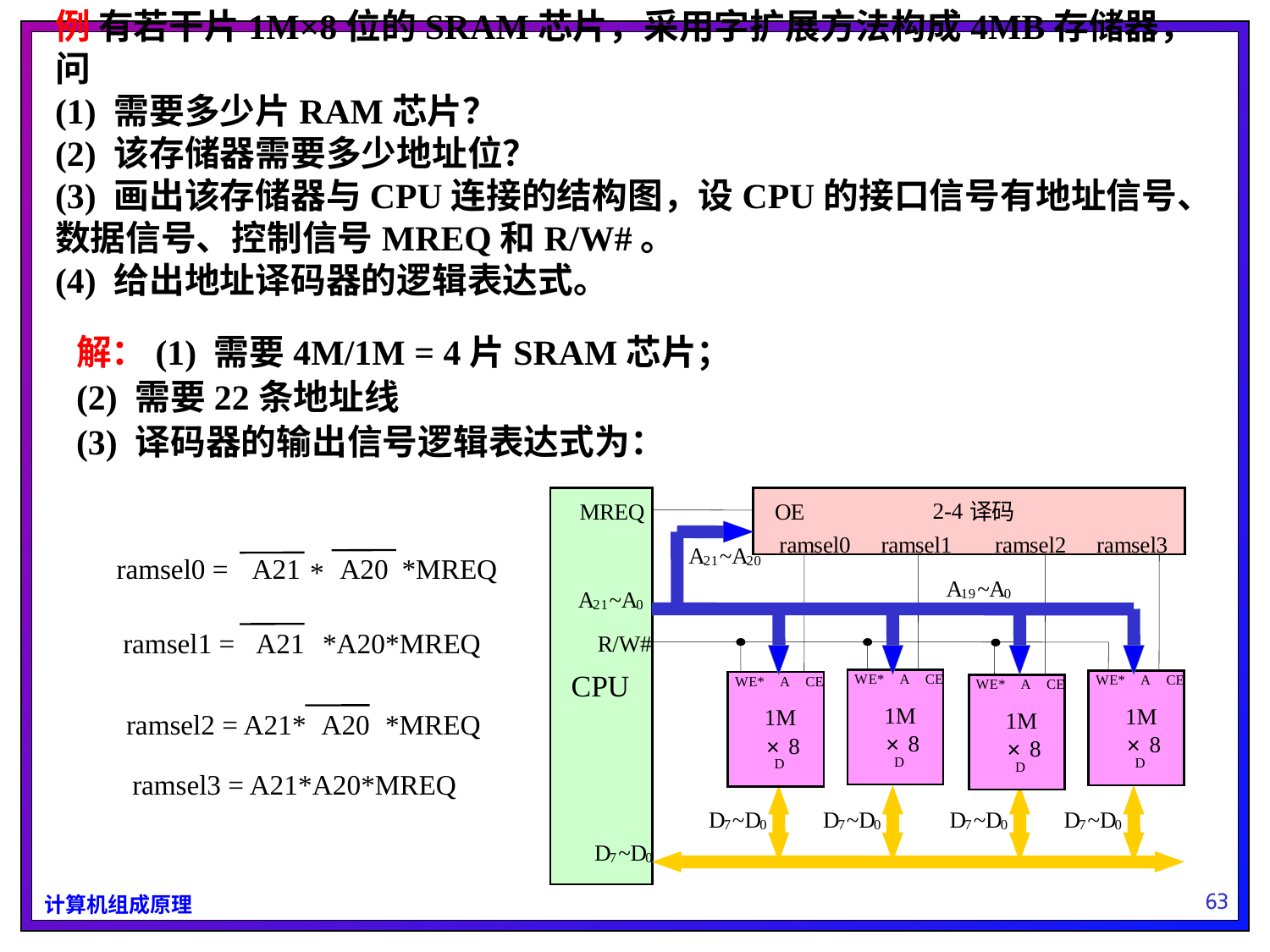

# 例 有若干片1M×8位的SRAM芯片，采用字扩展方法构成4MB存储器，问 (1) 需要多少片RAM芯片？ (2) 该存储器需要多少地址位？ (3) 画出该存储器与CPU连接的结构图，设CPU的接口信号有地址信号、数据信号、控制信号MREQ和R/W#。 (4) 给出地址译码器的逻辑表达式。
解：(1) 需要4M/1M = 4片SRAM芯片；
(2) 需要22条地址线
(3) 译码器的输出信号逻辑表达式为：

2
-
4
M
R
E
Q
O
E
译
码

r
a
m
s
e
l
0
r
a
m
s
e
l
1
r
a
m
s
e
l
2
r
a
m
s
e
l
3

A
~
A
2
1
2
0

A
~
A
1
9
0
A
~
A
2
1
0

R
/
W
#

C
P
U

W
E
*

A

C
E

W
E
*

A

C
E

W
E
*

A

C
E

W
E
*

A

C
E
1
M
1
M
1
M
1
M
8
×
8
×
8
×
8
×
D
D
D
D

D
~
D
D
~
D
D
~
D
D
~
D

7
0
7
0
7
0
7
0

D
~
D
7
0

ramsel0 =
A21
A20
*MREQ
*

ramsel1 =
A21
*A20*MREQ

ramsel2 = A21*
A20
*MREQ
ramsel3 = A21*A20*MREQ